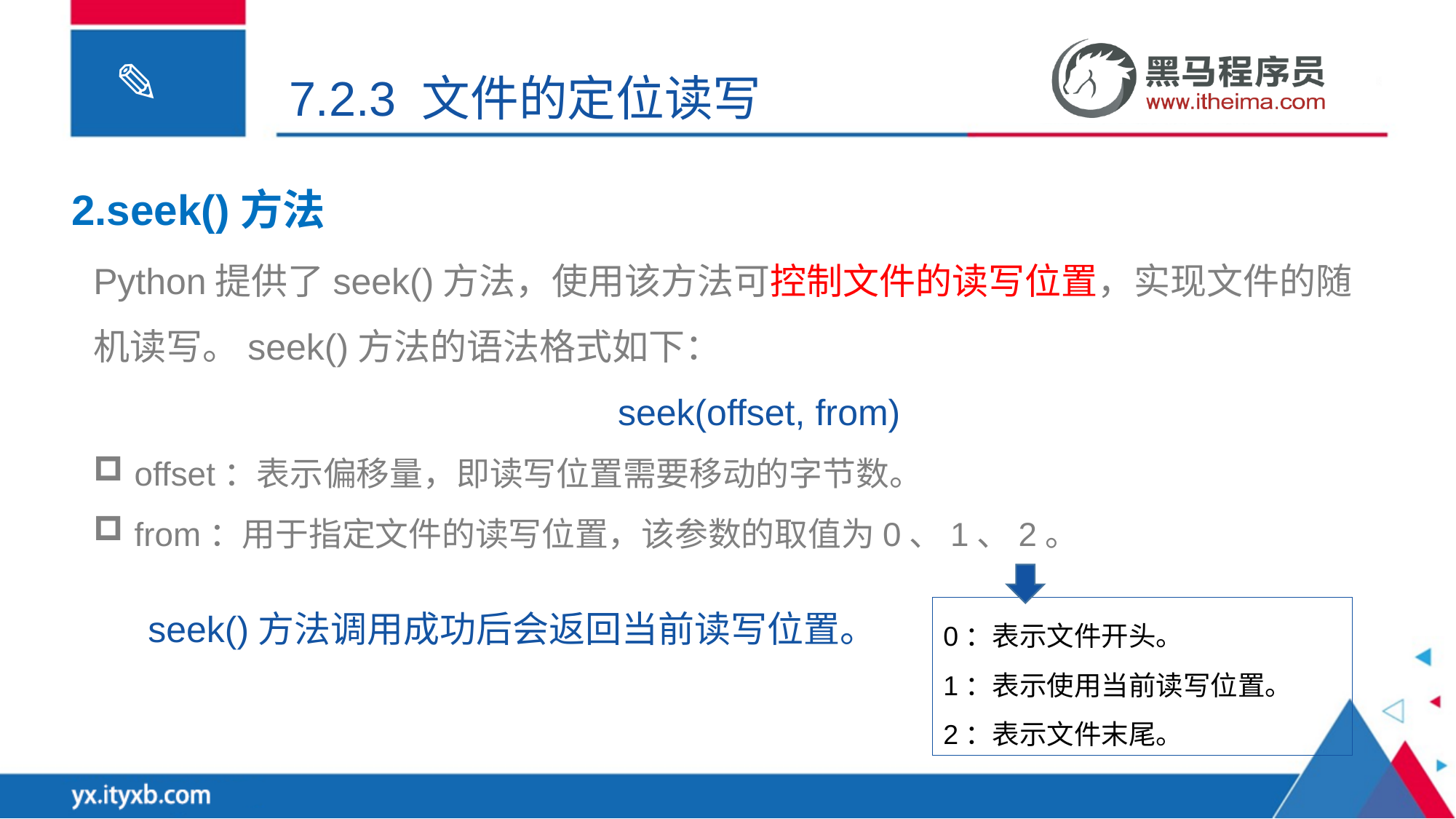

7.2.3 文件的定位读写
2.seek()方法
Python提供了seek()方法，使用该方法可控制文件的读写位置，实现文件的随机读写。seek()方法的语法格式如下：
seek(offset, from)
offset：表示偏移量，即读写位置需要移动的字节数。
from：用于指定文件的读写位置，该参数的取值为0、1、2。

0：表示文件开头。
1：表示使用当前读写位置。
2：表示文件末尾。
seek()方法调用成功后会返回当前读写位置。